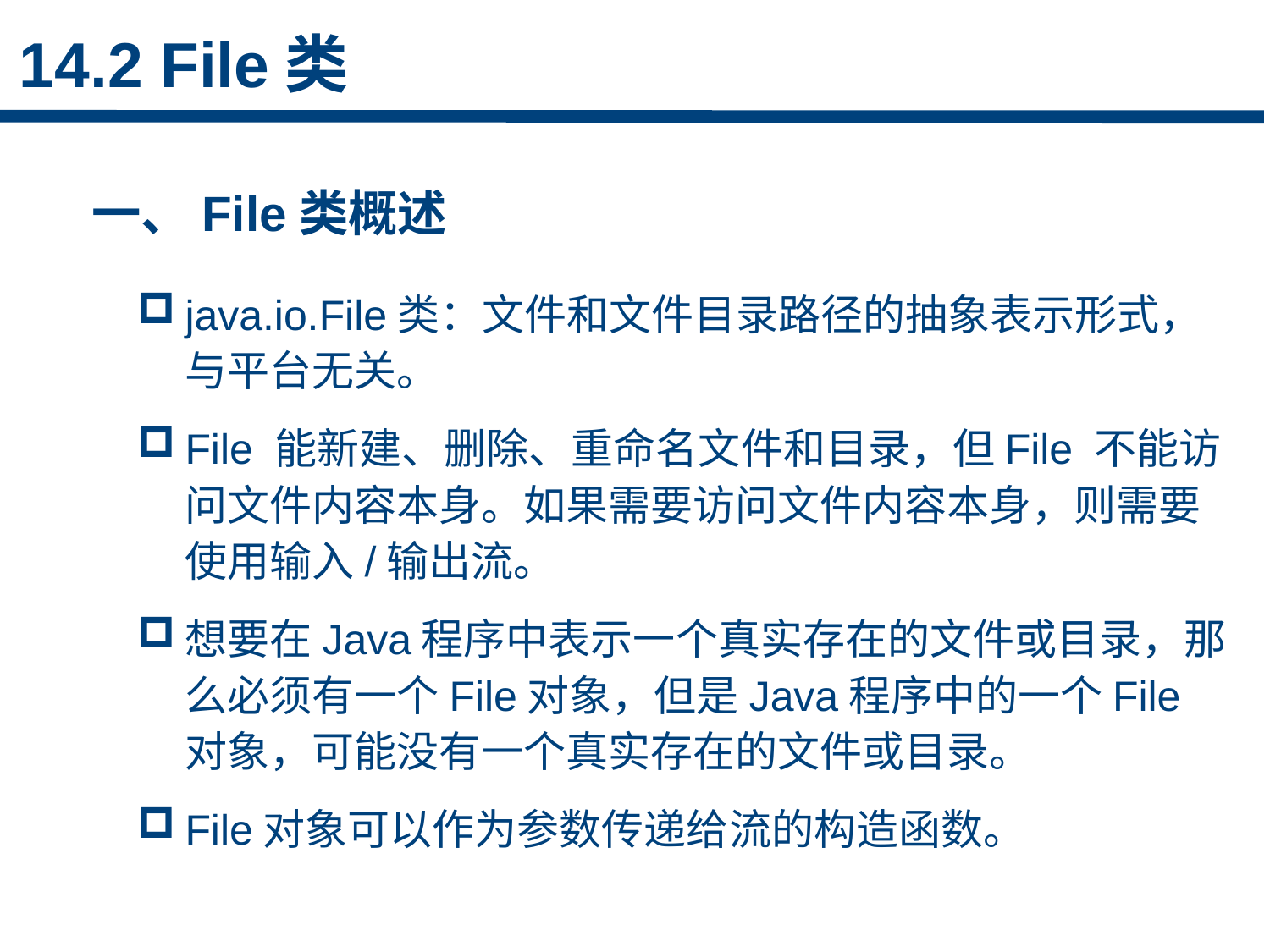

14.2 File类
一、File类概述
点击添加文本
java.io.File类：文件和文件目录路径的抽象表示形式，与平台无关。
File 能新建、删除、重命名文件和目录，但File 不能访问文件内容本身。如果需要访问文件内容本身，则需要使用输入/输出流。
想要在Java程序中表示一个真实存在的文件或目录，那么必须有一个File对象，但是Java程序中的一个File对象，可能没有一个真实存在的文件或目录。
File对象可以作为参数传递给流的构造函数。
点击添加文本
点击添加文本
点击添加文本